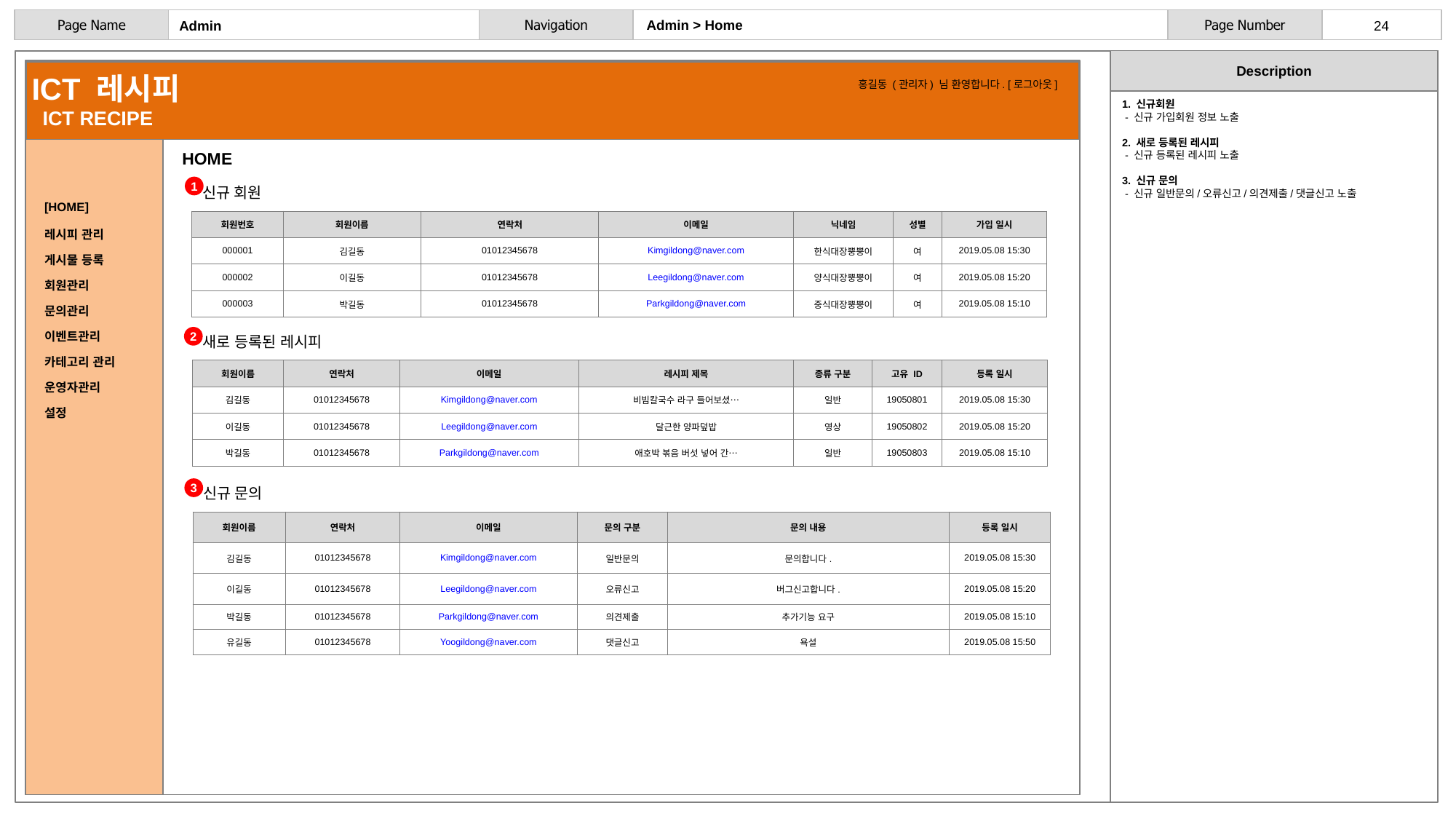

Admin > Home
# Admin
Description

ICT 레시피
  ICT RECIPE
홍길동 (관리자) 님 환영합니다. [로그아웃]
1. 신규회원
 - 신규 가입회원 정보 노출

2. 새로 등록된 레시피
 - 신규 등록된 레시피 노출

3. 신규 문의
 - 신규 일반문의/오류신고/의견제출/댓글신고 노출

HOME
1
신규 회원
| [HOME] |
| --- |
| 레시피 관리 |
| 게시물 등록 |
| 회원관리 |
| 문의관리 |
| 이벤트관리 |
| 카테고리 관리 |
| 운영자관리 |
| 설정 |
| 회원번호 | 회원이름 | 연락처 | 이메일 | 닉네임 | 성별 | 가입 일시 |
| --- | --- | --- | --- | --- | --- | --- |
| 000001 | 김길동 | 01012345678 | Kimgildong@naver.com | 한식대장뿡뿡이 | 여 | 2019.05.08 15:30 |
| 000002 | 이길동 | 01012345678 | Leegildong@naver.com | 양식대장뿡뿡이 | 여 | 2019.05.08 15:20 |
| 000003 | 박길동 | 01012345678 | Parkgildong@naver.com | 중식대장뿡뿡이 | 여 | 2019.05.08 15:10 |
새로 등록된 레시피
2
| 회원이름 | 연락처 | 이메일 | 레시피 제목 | 종류 구분 | 고유 ID | 등록 일시 |
| --- | --- | --- | --- | --- | --- | --- |
| 김길동 | 01012345678 | Kimgildong@naver.com | 비빔칼국수 라구 들어보셨… | 일반 | 19050801 | 2019.05.08 15:30 |
| 이길동 | 01012345678 | Leegildong@naver.com | 달근한 양파덮밥 | 영상 | 19050802 | 2019.05.08 15:20 |
| 박길동 | 01012345678 | Parkgildong@naver.com | 애호박 볶음 버섯 넣어 간… | 일반 | 19050803 | 2019.05.08 15:10 |
신규 문의
3
| 회원이름 | 연락처 | 이메일 | 문의 구분 | 문의 내용 | 등록 일시 |
| --- | --- | --- | --- | --- | --- |
| 김길동 | 01012345678 | Kimgildong@naver.com | 일반문의 | 문의합니다. | 2019.05.08 15:30 |
| 이길동 | 01012345678 | Leegildong@naver.com | 오류신고 | 버그신고합니다. | 2019.05.08 15:20 |
| 박길동 | 01012345678 | Parkgildong@naver.com | 의견제출 | 추가기능 요구 | 2019.05.08 15:10 |
| 유길동 | 01012345678 | Yoogildong@naver.com | 댓글신고 | 욕설 | 2019.05.08 15:50 |